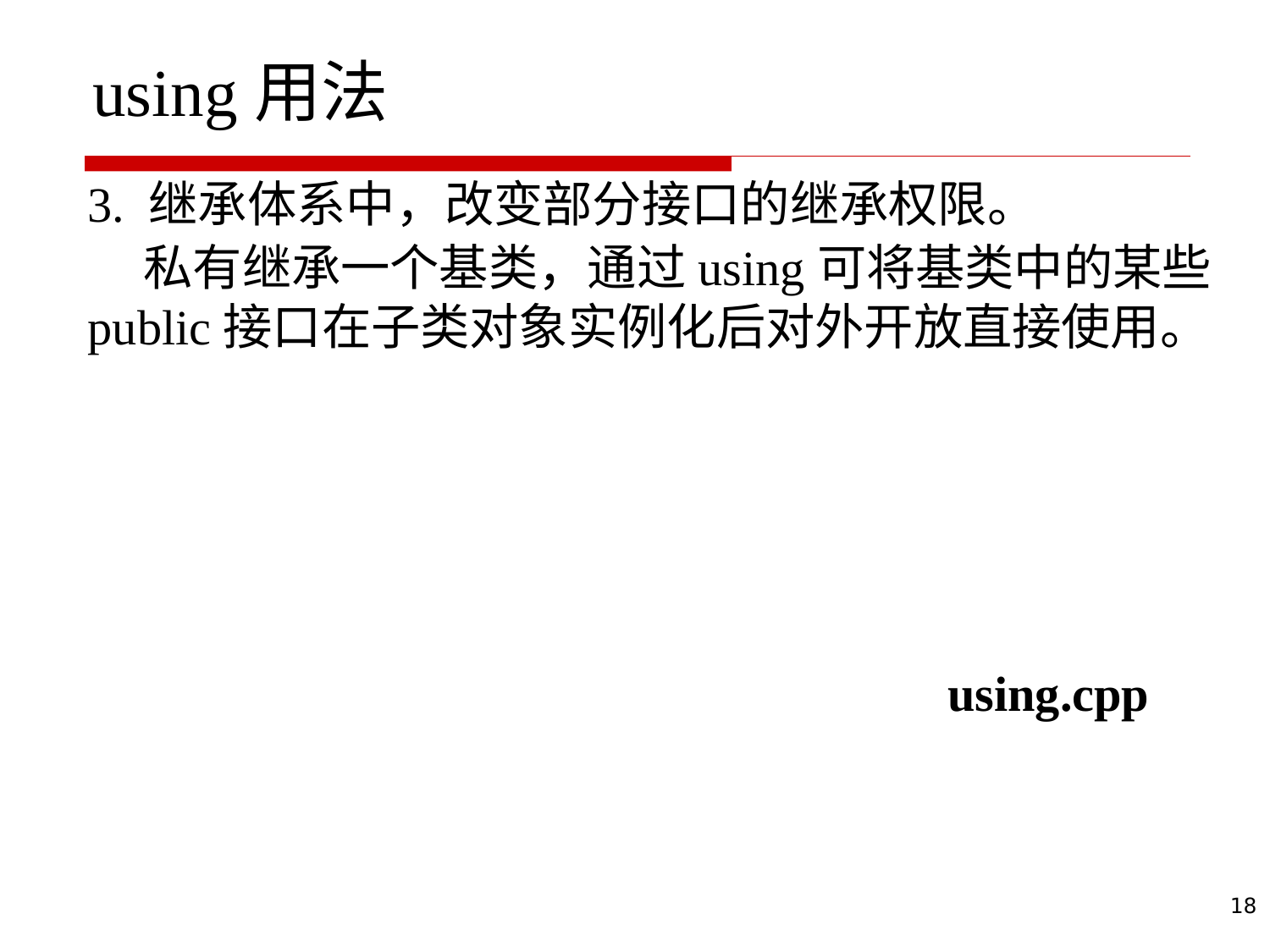

# using用法
3. 继承体系中，改变部分接口的继承权限。
    私有继承一个基类，通过using可将基类中的某些public接口在子类对象实例化后对外开放直接使用。

using.cpp
18